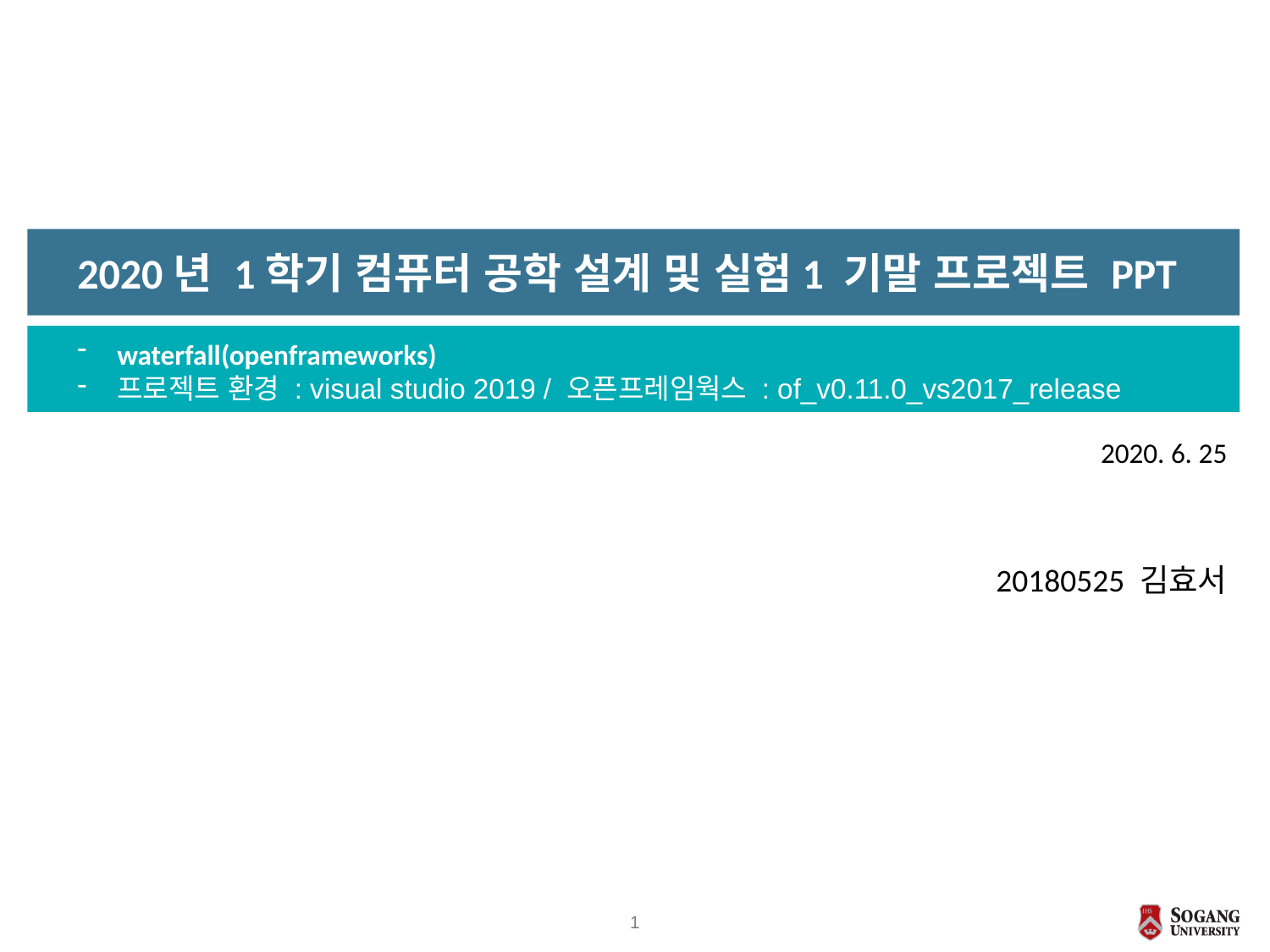

2020년 1학기 컴퓨터 공학 설계 및 실험1 기말 프로젝트 PPT
waterfall(openframeworks)
프로젝트 환경 : visual studio 2019 / 오픈프레임웍스 : of_v0.11.0_vs2017_release
2020. 6. 25

20180525 김효서